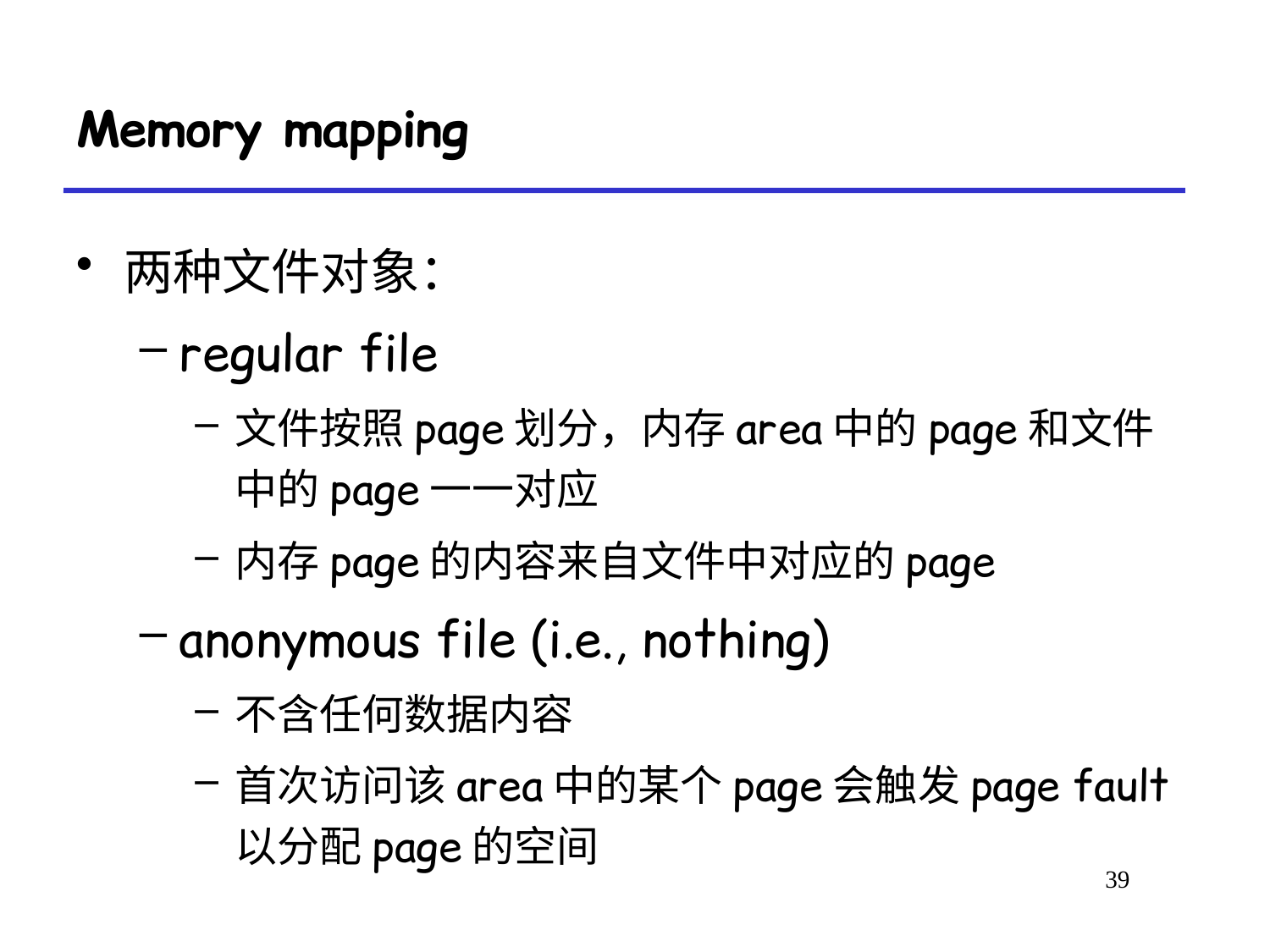

Memory mapping
两种文件对象：
regular file
文件按照page划分，内存area中的page和文件中的page一一对应
内存page的内容来自文件中对应的page
anonymous file (i.e., nothing)
不含任何数据内容
首次访问该area中的某个page会触发page fault以分配page的空间
# 39